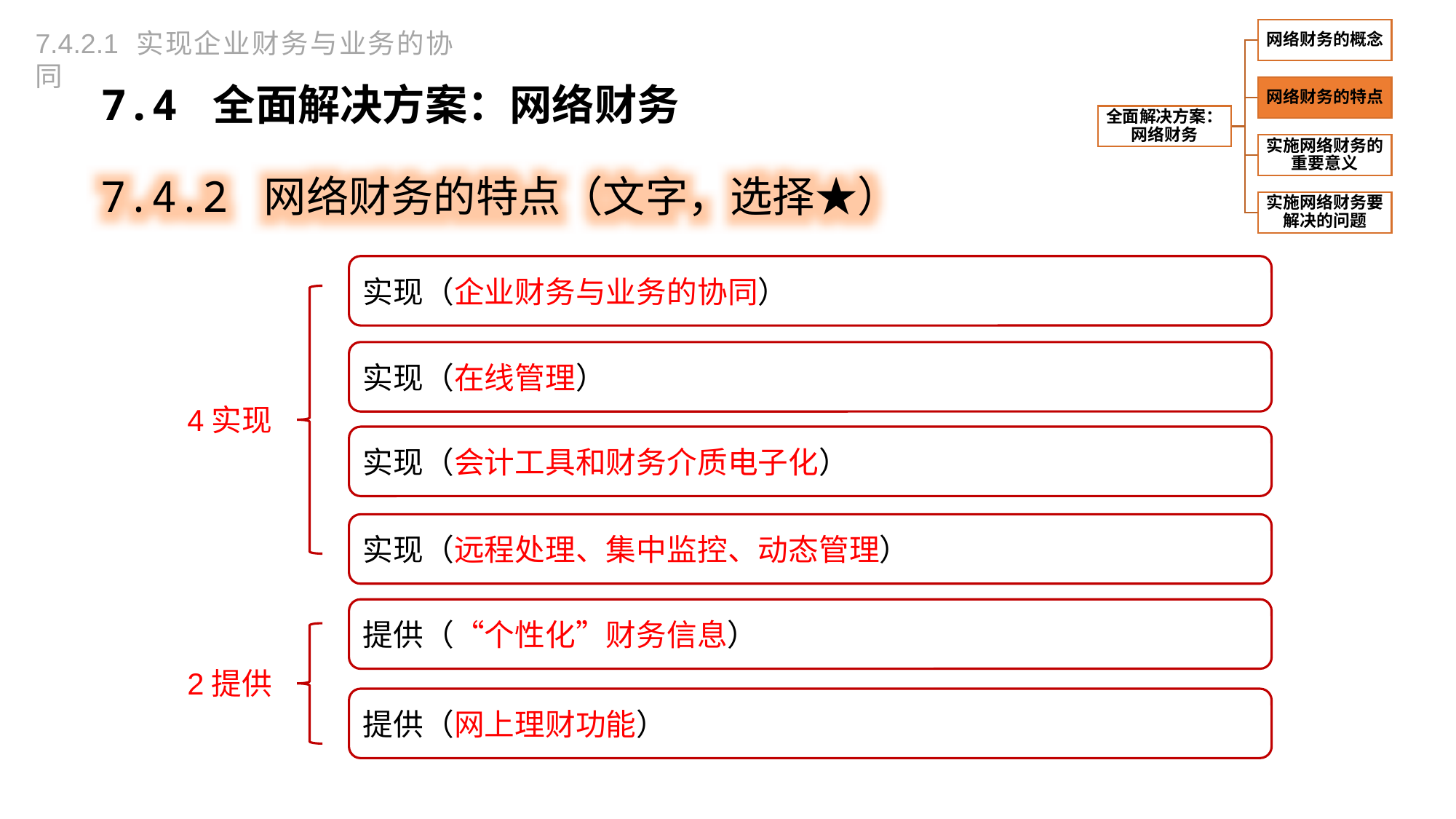

全面解决方案：网络财务
网络财务的概念
网络财务的特点
实施网络财务的重要意义
实施网络财务要解决的问题
7.4.2.1 实现企业财务与业务的协同
7.4 全面解决方案：网络财务
7.4.2 网络财务的特点（文字，选择★）
实现（企业财务与业务的协同）

实现（在线管理）
4实现
实现（会计工具和财务介质电子化）
实现（远程处理、集中监控、动态管理）
提供（“个性化”财务信息）

2提供
提供（网上理财功能）